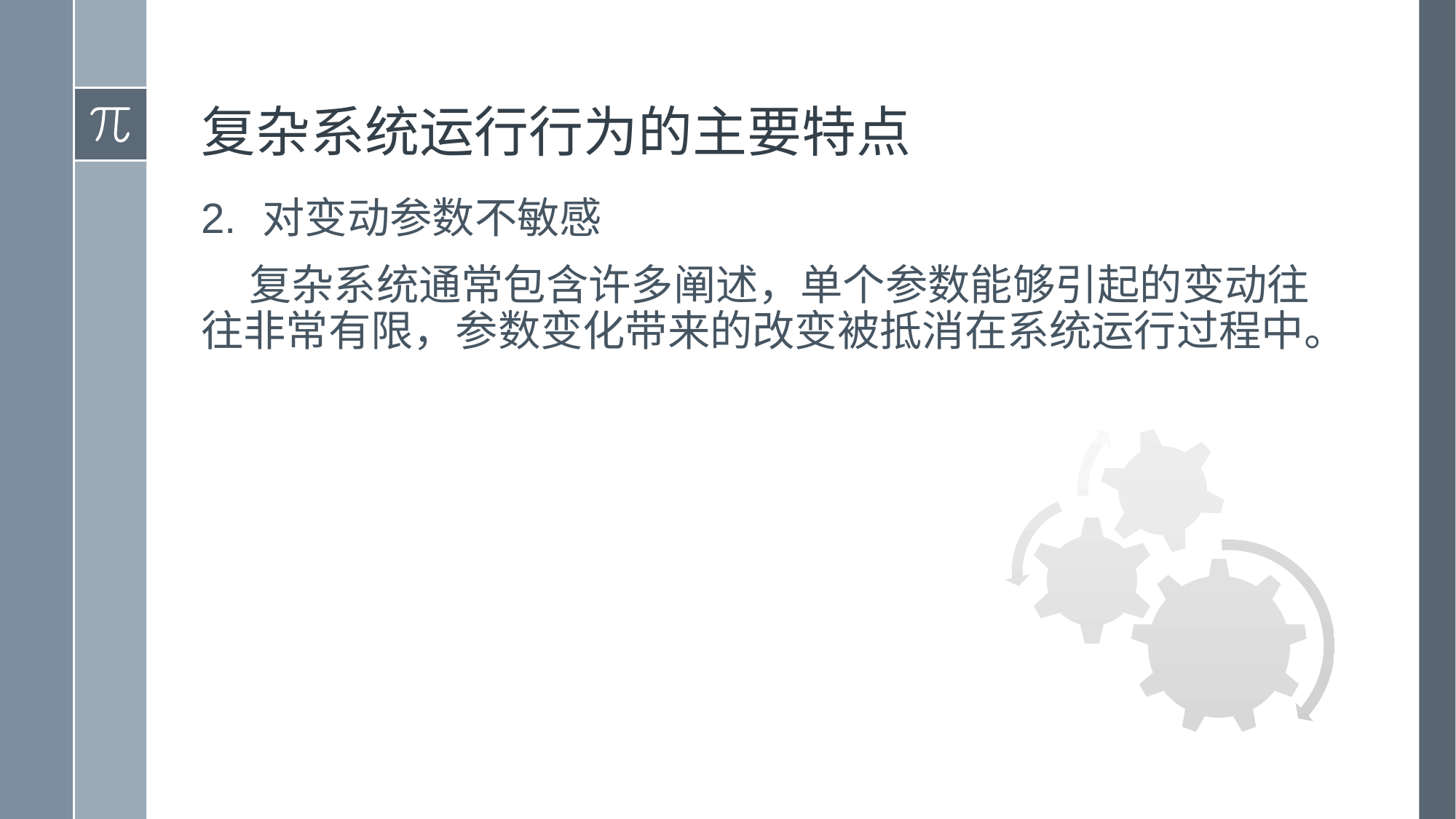

# 复杂系统运行行为的主要特点
对变动参数不敏感
    复杂系统通常包含许多阐述，单个参数能够引起的变动往往非常有限，参数变化带来的改变被抵消在系统运行过程中。